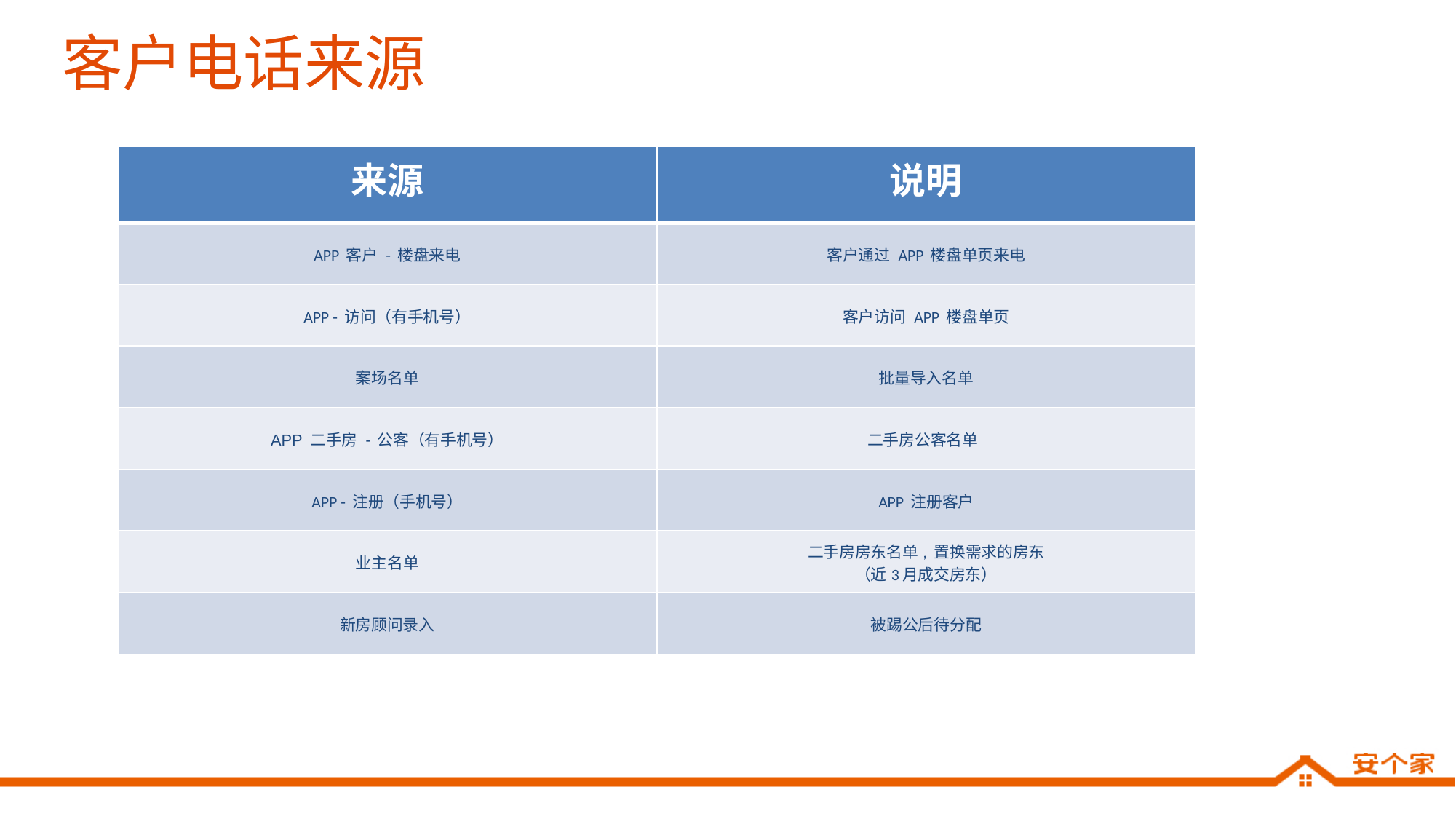

# 客户电话来源
| 来源 | 说明 |
| --- | --- |
| APP 客户 - 楼盘来电 | 客户通过 APP 楼盘单页来电 |
| APP - 访问（有手机号） | 客户访问 APP 楼盘单页 |
| 案场名单 | 批量导入名单 |
| APP 二手房 - 公客（有手机号） | 二手房公客名单 |
| APP - 注册（手机号） | APP 注册客户 |
| 业主名单 | 二手房房东名单, 置换需求的房东 （近3月成交房东） |
| 新房顾问录入 | 被踢公后待分配 |